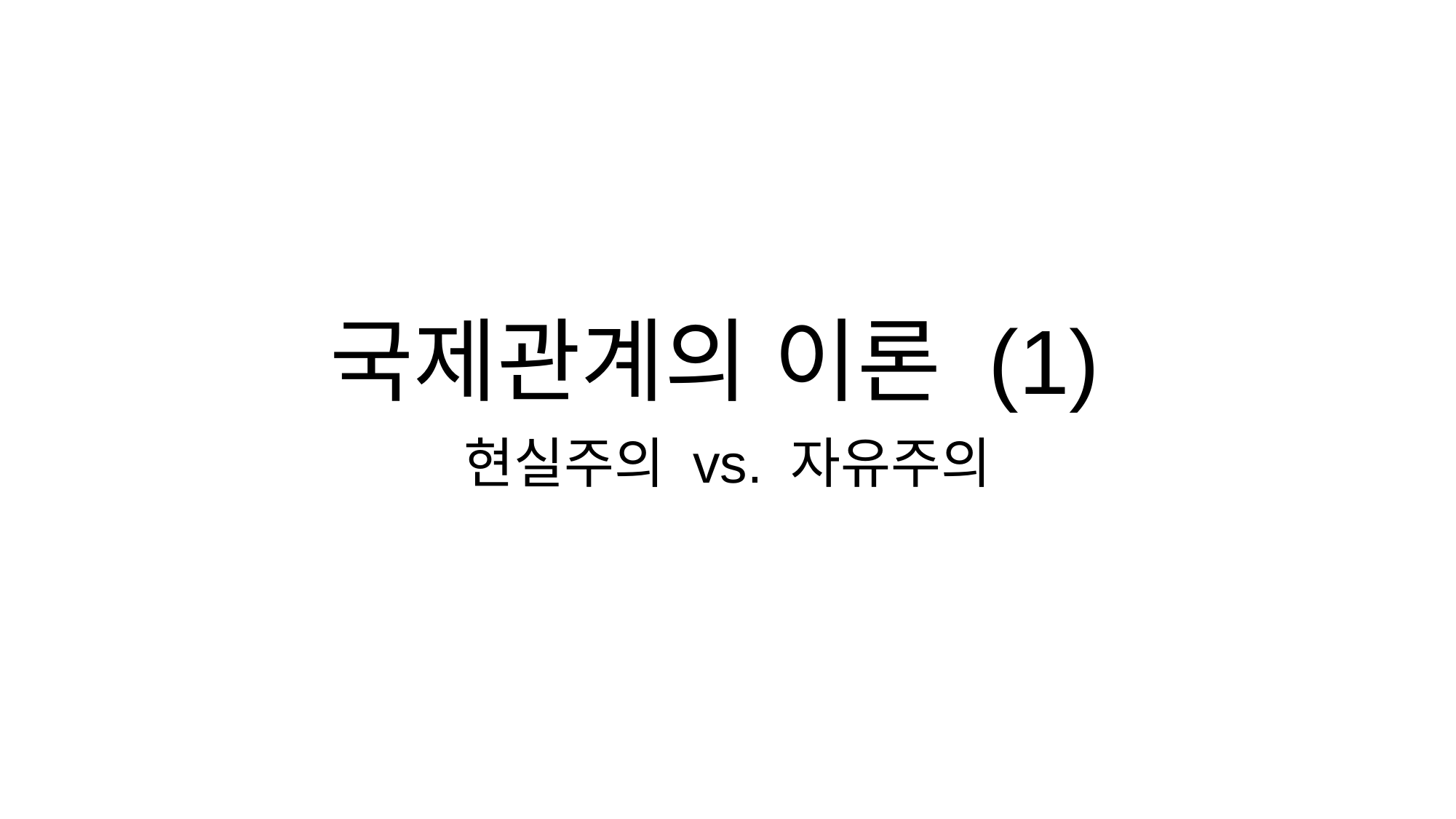

# 국제관계의 이론 (1)
현실주의 vs. 자유주의